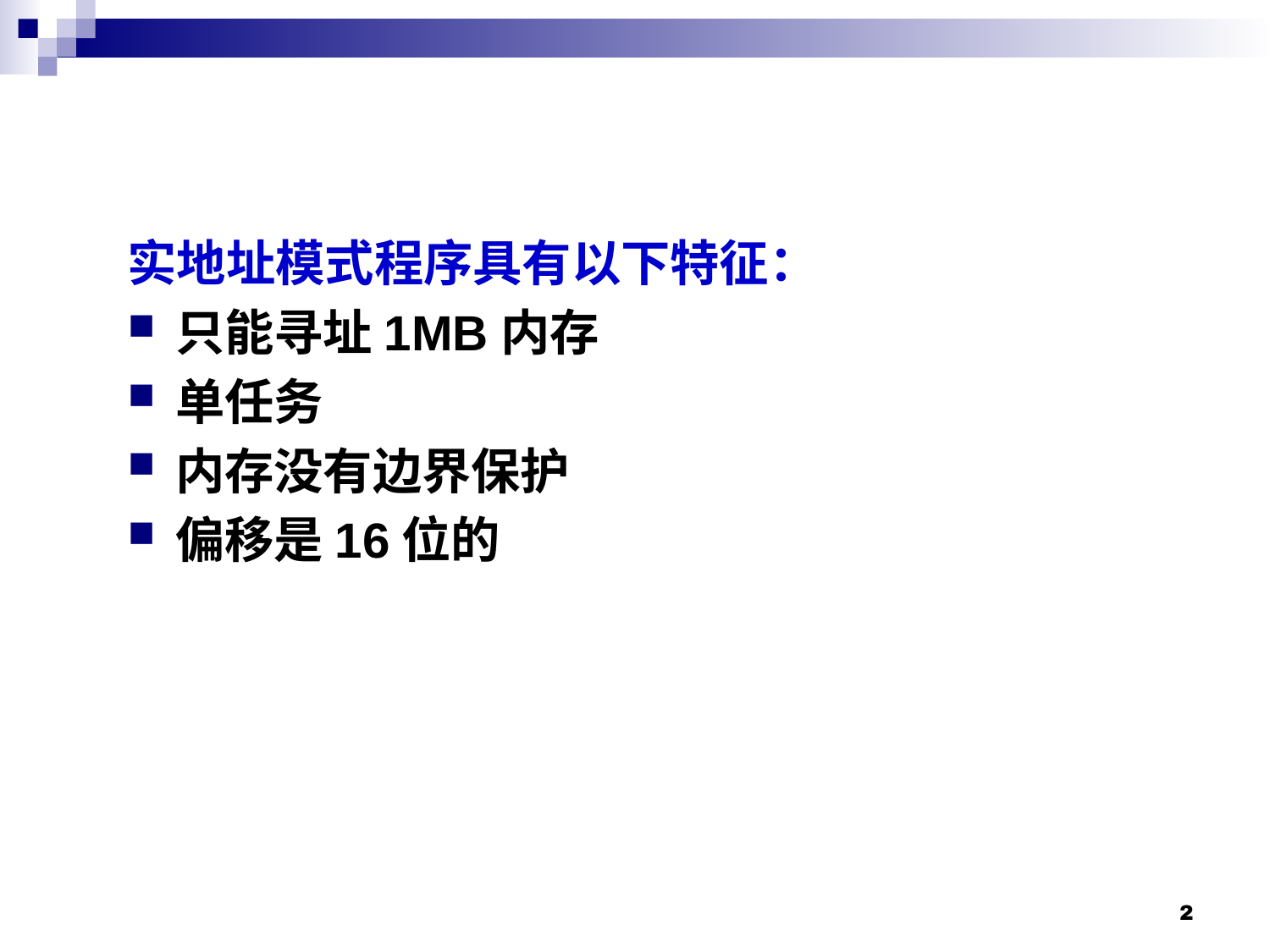

#
实地址模式程序具有以下特征：
只能寻址1MB内存
单任务
内存没有边界保护
偏移是16位的
2